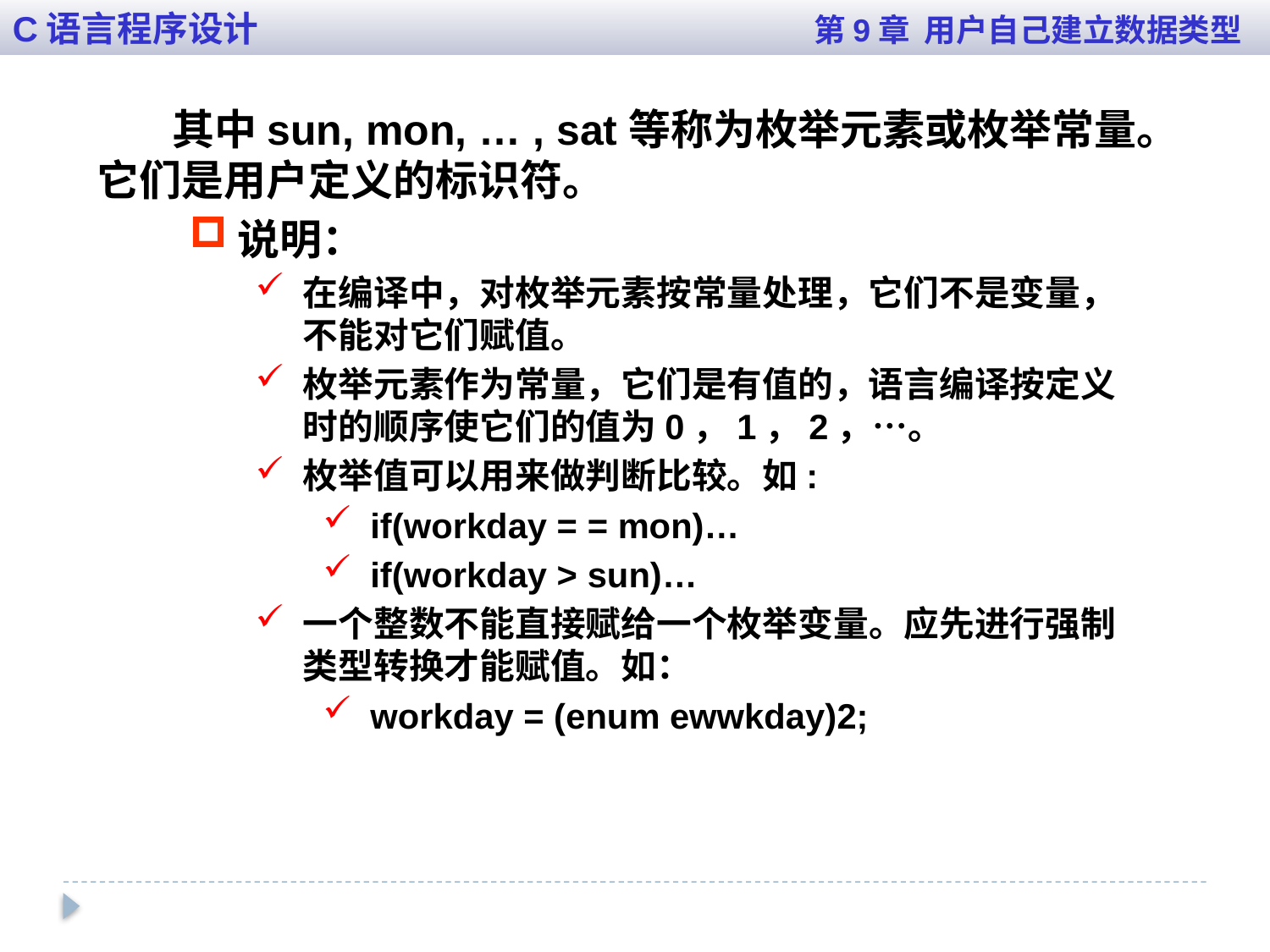

C语言程序设计                                                                     第9章  用户自己建立数据类型
           其中sun, mon, … , sat等称为枚举元素或枚举常量。它们是用户定义的标识符。
说明：
在编译中，对枚举元素按常量处理，它们不是变量，不能对它们赋值。
枚举元素作为常量，它们是有值的，语言编译按定义时的顺序使它们的值为0，1，2，…。
枚举值可以用来做判断比较。如:
if(workday = = mon)…
if(workday > sun)…
一个整数不能直接赋给一个枚举变量。应先进行强制类型转换才能赋值。如：
workday = (enum ewwkday)2;